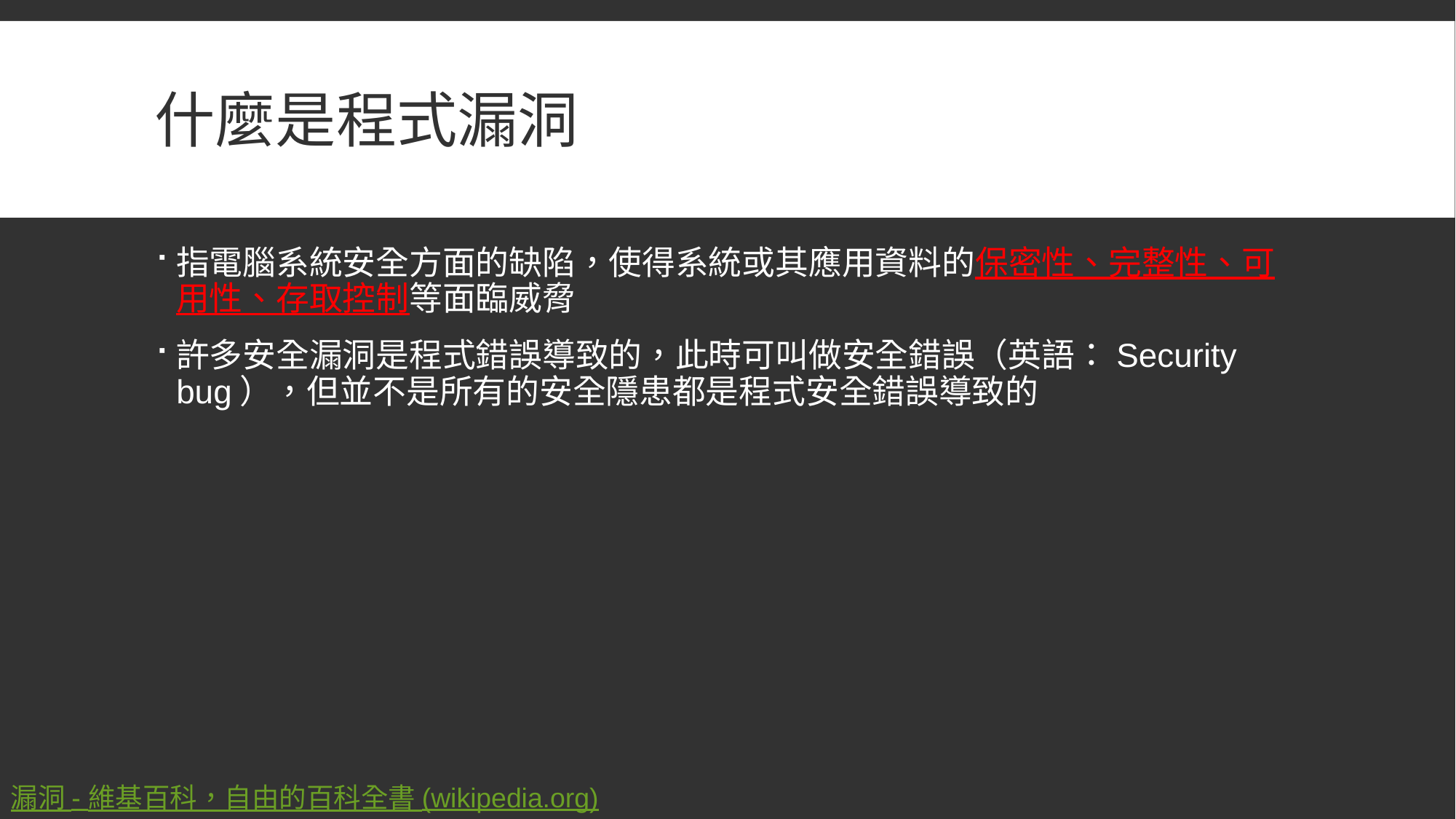

# 什麼是程式漏洞
指電腦系統安全方面的缺陷，使得系統或其應用資料的保密性、完整性、可用性、存取控制等面臨威脅
許多安全漏洞是程式錯誤導致的，此時可叫做安全錯誤（英語：Security bug），但並不是所有的安全隱患都是程式安全錯誤導致的
漏洞 - 維基百科，自由的百科全書 (wikipedia.org)